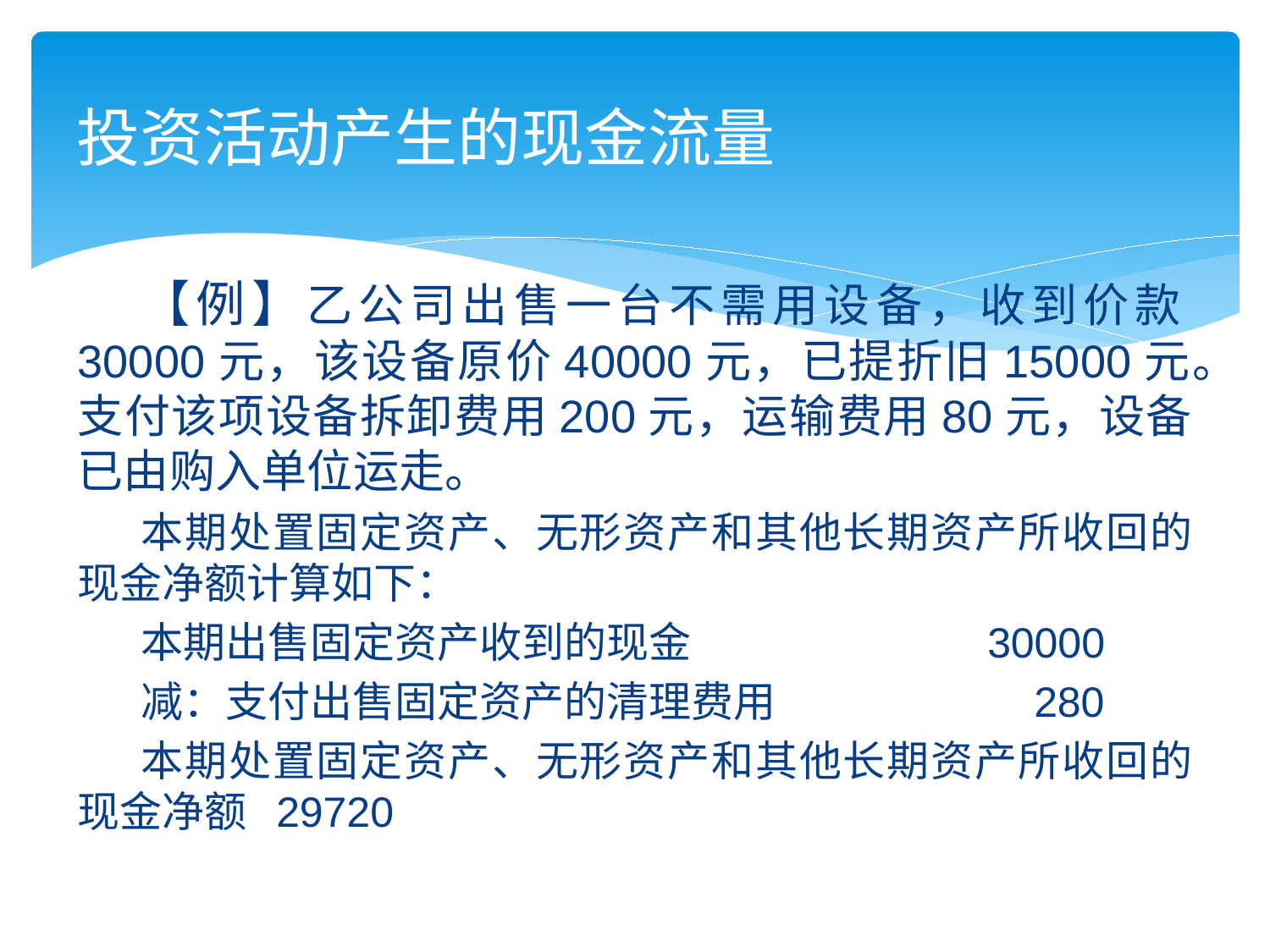

# 投资活动产生的现金流量
【例】乙公司出售一台不需用设备，收到价款30000元，该设备原价40000元，已提折旧15000元。支付该项设备拆卸费用200元，运输费用80元，设备已由购入单位运走。
本期处置固定资产、无形资产和其他长期资产所收回的现金净额计算如下：
本期出售固定资产收到的现金                              30000
减：支付出售固定资产的清理费用                          280
本期处置固定资产、无形资产和其他长期资产所收回的现金净额  29720